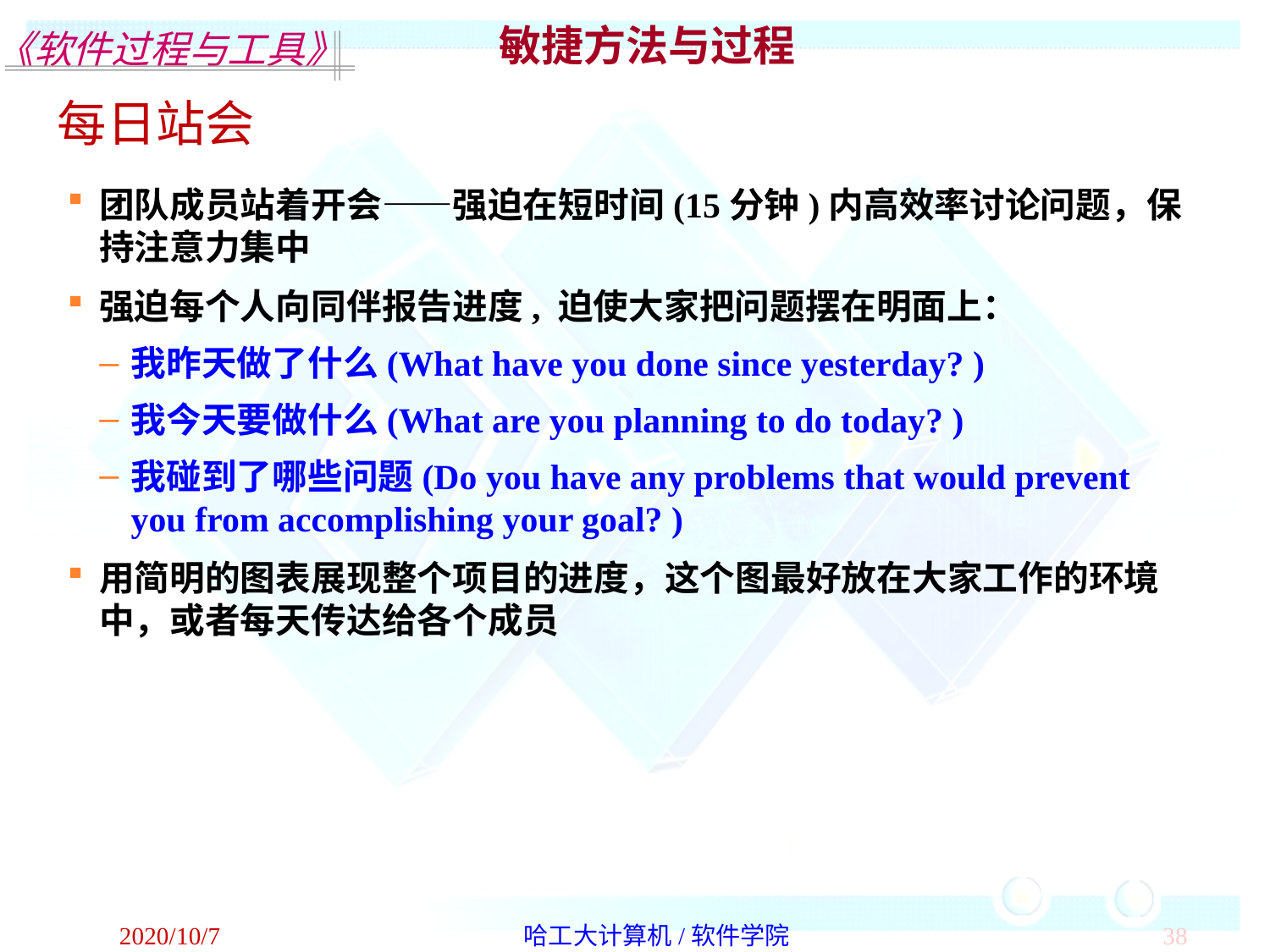

敏捷方法与过程
每日站会
团队成员站着开会——强迫在短时间(15分钟)内高效率讨论问题，保持注意力集中
强迫每个人向同伴报告进度, 迫使大家把问题摆在明面上：
我昨天做了什么(What have you done since yesterday? )
我今天要做什么(What are you planning to do today? )
我碰到了哪些问题(Do you have any problems that would prevent you from accomplishing your goal? )
用简明的图表展现整个项目的进度，这个图最好放在大家工作的环境中，或者每天传达给各个成员